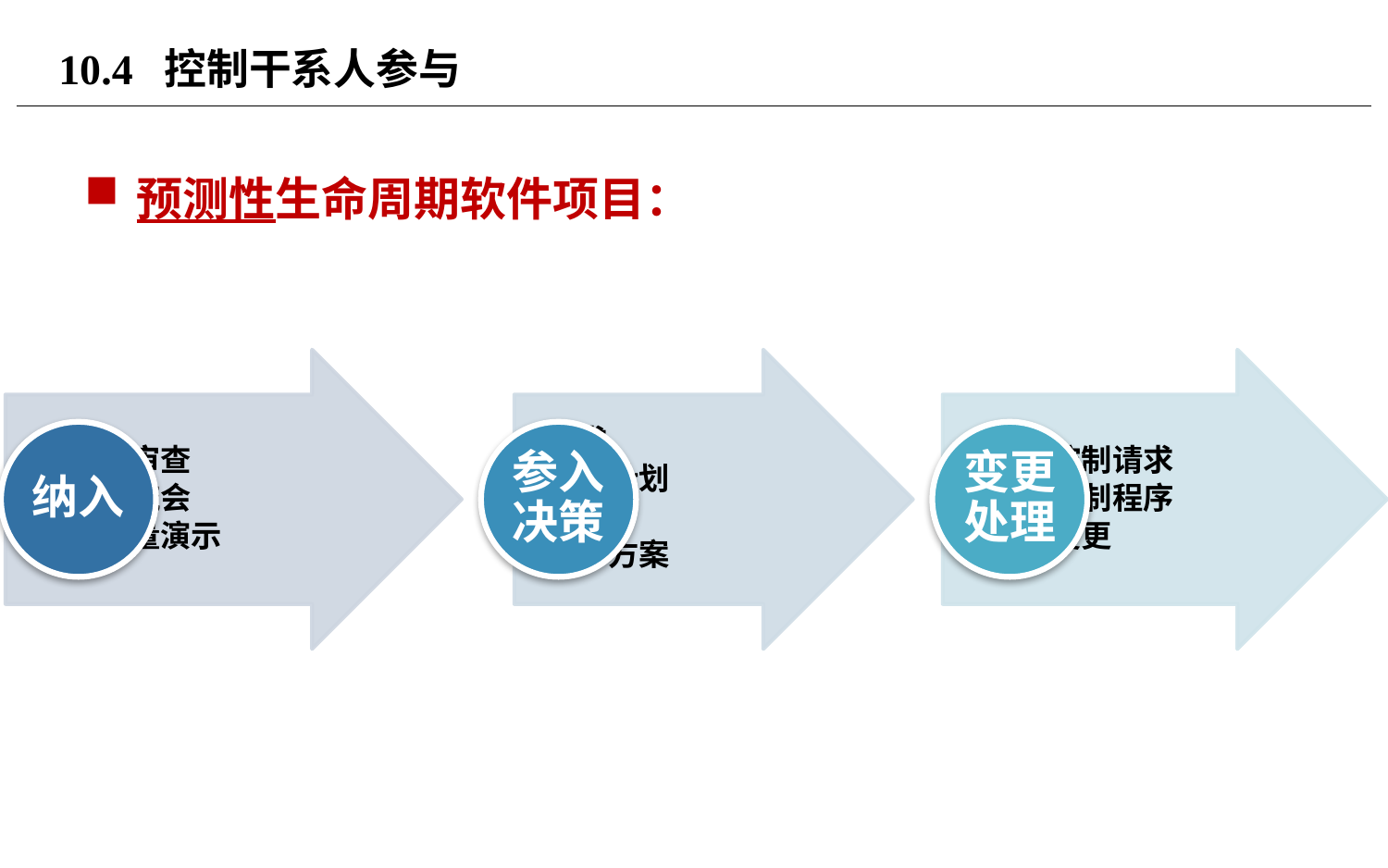

# 10.4  控制干系人参与
预测性生命周期软件项目：

里程碑审查
技术交流会
产品增量演示
纳入
需求
进度计划
预算
技术方案
参入决策
 变更控制请求
 变更控制程序
 实施变更
变更处理